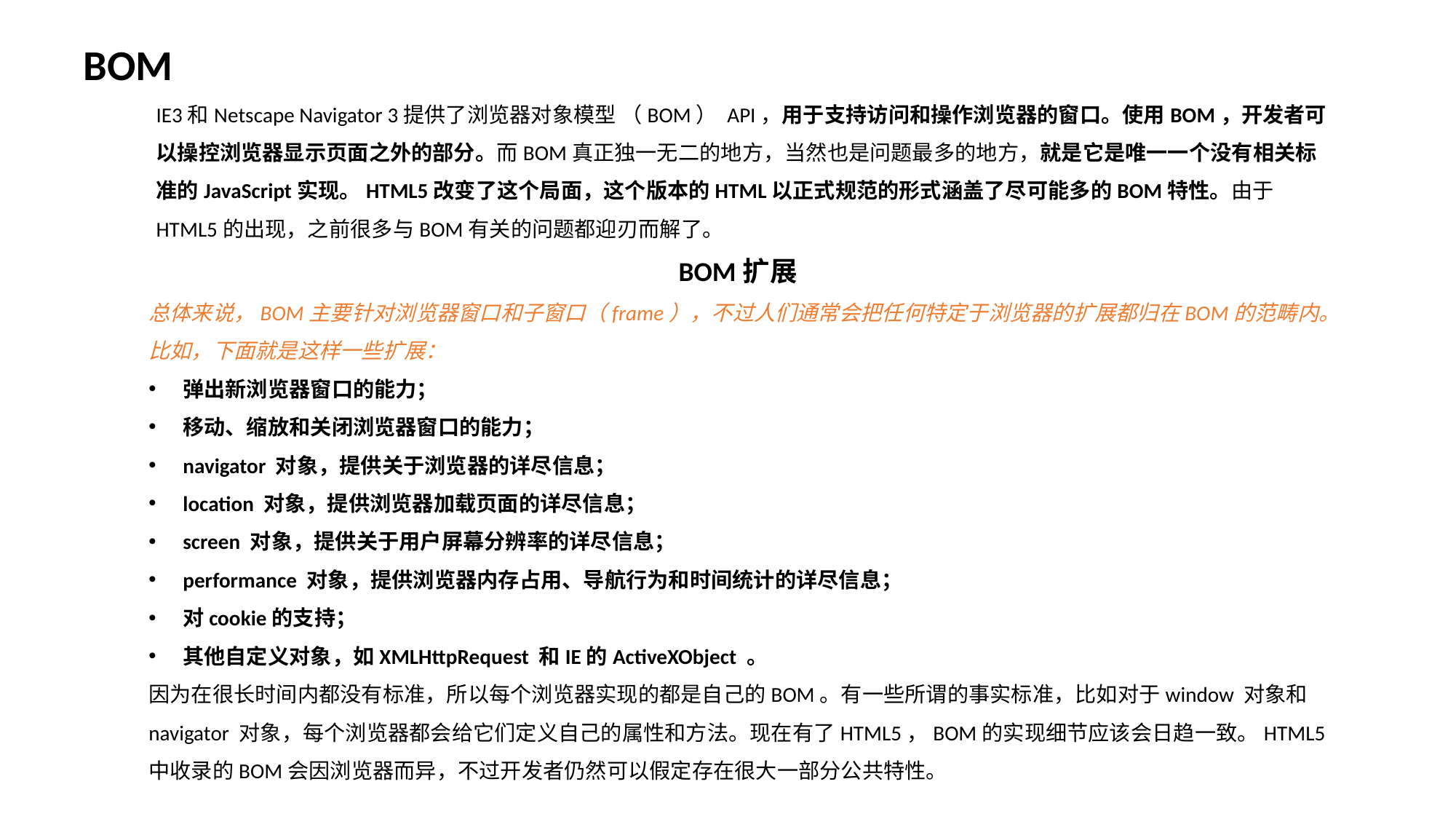

BOM
IE3和Netscape Navigator 3提供了浏览器对象模型 （BOM） API，用于支持访问和操作浏览器的窗口。使用BOM，开发者可以操控浏览器显示页面之外的部分。而BOM真正独一无二的地方，当然也是问题最多的地方，就是它是唯一一个没有相关标准的JavaScript实现。HTML5改变了这个局面，这个版本的HTML以正式规范的形式涵盖了尽可能多的BOM特性。由于HTML5的出现，之前很多与BOM有关的问题都迎刃而解了。
BOM扩展
总体来说，BOM主要针对浏览器窗口和子窗口（frame），不过人们通常会把任何特定于浏览器的扩展都归在BOM的范畴内。比如，下面就是这样一些扩展：
弹出新浏览器窗口的能力；
移动、缩放和关闭浏览器窗口的能力；
navigator 对象，提供关于浏览器的详尽信息；
location 对象，提供浏览器加载页面的详尽信息；
screen 对象，提供关于用户屏幕分辨率的详尽信息；
performance 对象，提供浏览器内存占用、导航行为和时间统计的详尽信息；
对cookie的支持；
其他自定义对象，如XMLHttpRequest 和IE的ActiveXObject 。
因为在很长时间内都没有标准，所以每个浏览器实现的都是自己的BOM。有一些所谓的事实标准，比如对于window 对象和navigator 对象，每个浏览器都会给它们定义自己的属性和方法。现在有了HTML5，BOM的实现细节应该会日趋一致。HTML5中收录的BOM会因浏览器而异，不过开发者仍然可以假定存在很大一部分公共特性。